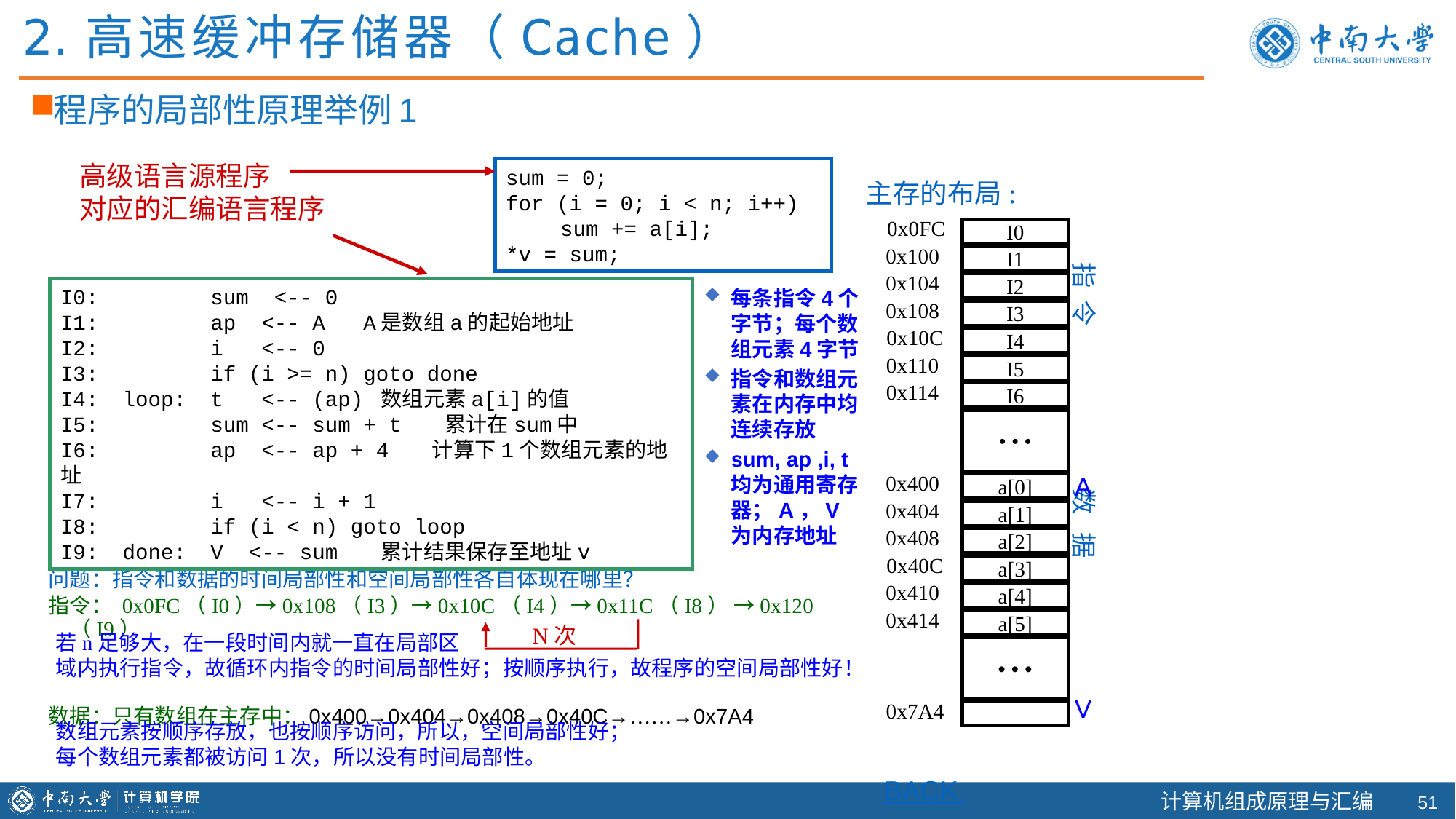

2.高速缓冲存储器（Cache）

程序的局部性原理举例1
高级语言源程序
对应的汇编语言程序
sum = 0;
for (i = 0; i < n; i++)
	sum += a[i];
*v = sum;

主存的布局:
0x0FC
I0
0x100
I1
0x104
I2
0x108
I3
0x10C
I4
0x110
I5
0x114
I6
• • •
0x400
a[0]
0x404
a[1]
0x408
a[2]
0x40C
a[3]
0x410
a[4]
0x414
a[5]
• • •
0x7A4

指  令                            数   据
A
V

I0:		sum  <-- 0
I1:		ap  <-- A   A是数组a的起始地址
I2:		i   <-- 0
I3:		if (i >= n) goto done
I4:	loop:	t   <-- (ap) 数组元素a[i]的值
I5:		sum <-- sum + t   累计在sum中
I6:		ap  <-- ap + 4   计算下1个数组元素的地址
I7:		i   <-- i + 1
I8:		if (i < n) goto loop
I9:	done:	V  <-- sum   累计结果保存至地址v
每条指令4个字节；每个数组元素4字节
指令和数组元素在内存中均连续存放
sum, ap ,i, t 均为通用寄存器；A，V为内存地址
问题：指令和数据的时间局部性和空间局部性各自体现在哪里？
指令： 0x0FC（I0）→0x108（I3）→0x10C（I4）→0x11C（I8） →0x120（I9）

数据：只有数组在主存中：0x400→0x404→0x408→0x40C→……→0x7A4

N次
若n足够大，在一段时间内就一直在局部区
域内执行指令，故循环内指令的时间局部性好；按顺序执行，故程序的空间局部性好！
数组元素按顺序存放，也按顺序访问，所以，空间局部性好；每个数组元素都被访问1次，所以没有时间局部性。
BACK
51